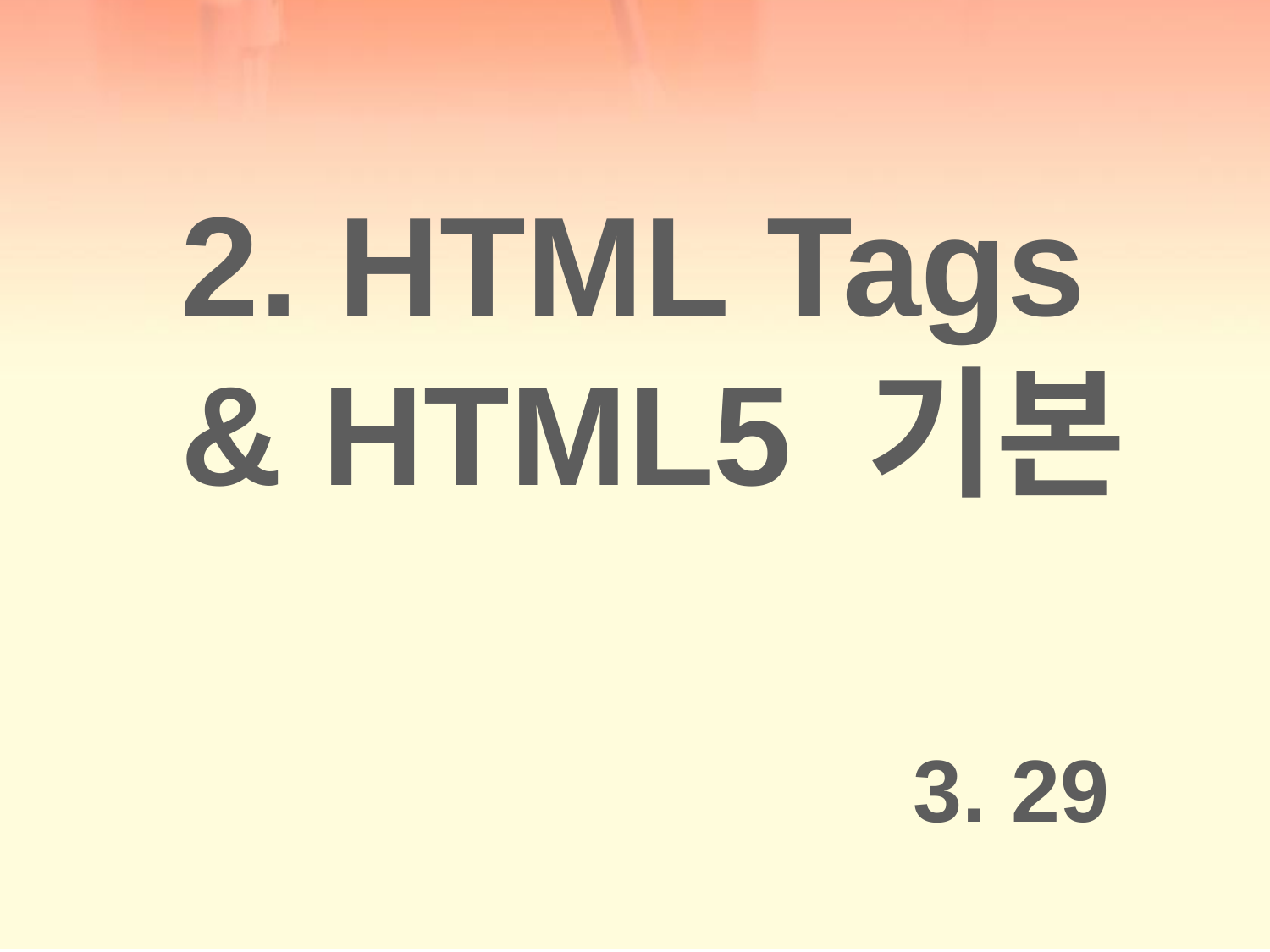

2. HTML Tags
& HTML5 기본
3. 29